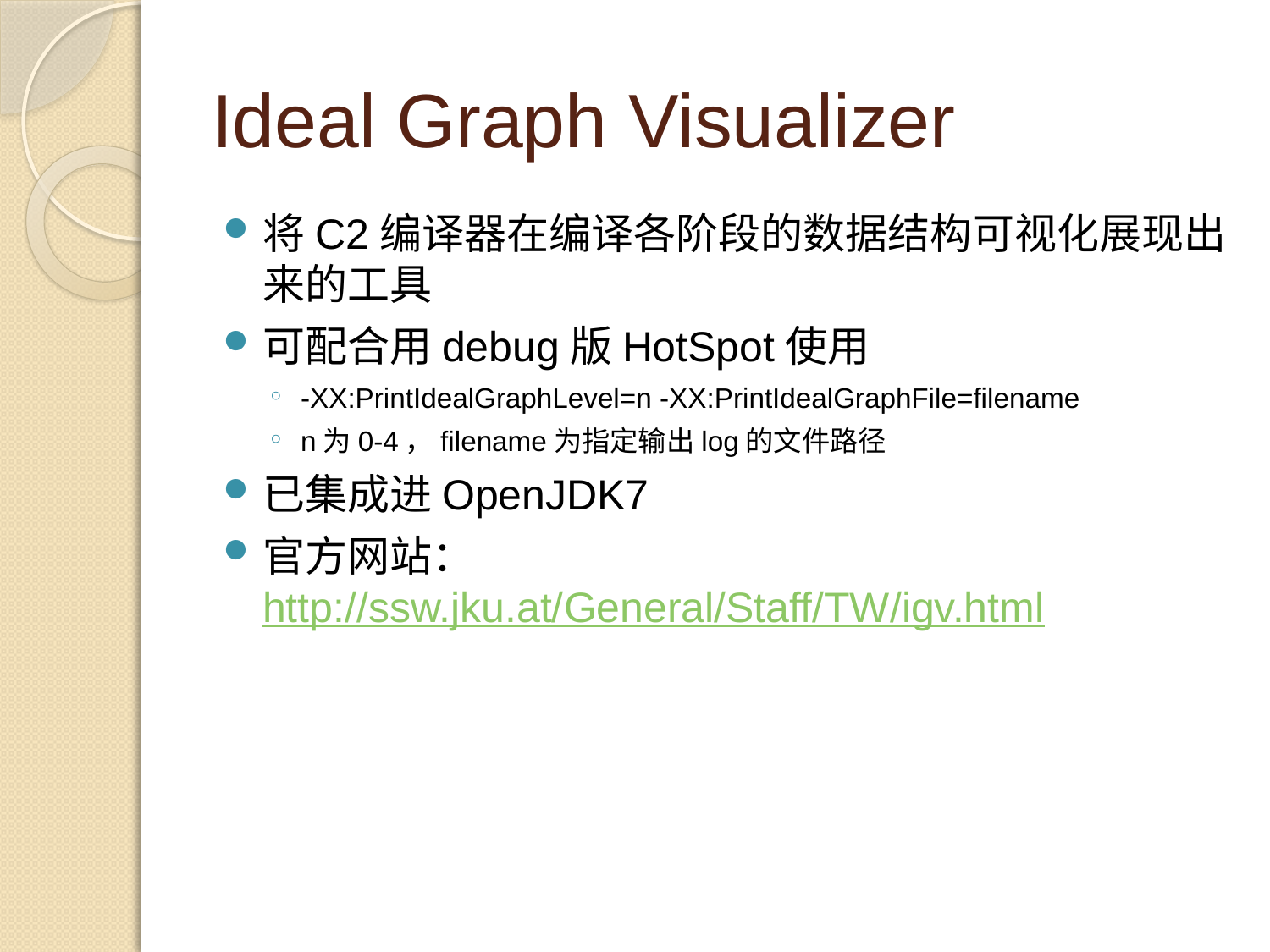

# Ideal Graph Visualizer
将C2编译器在编译各阶段的数据结构可视化展现出来的工具
可配合用debug版HotSpot使用
-XX:PrintIdealGraphLevel=n -XX:PrintIdealGraphFile=filename
n为0-4，filename为指定输出log的文件路径
已集成进OpenJDK7
官方网站：http://ssw.jku.at/General/Staff/TW/igv.html